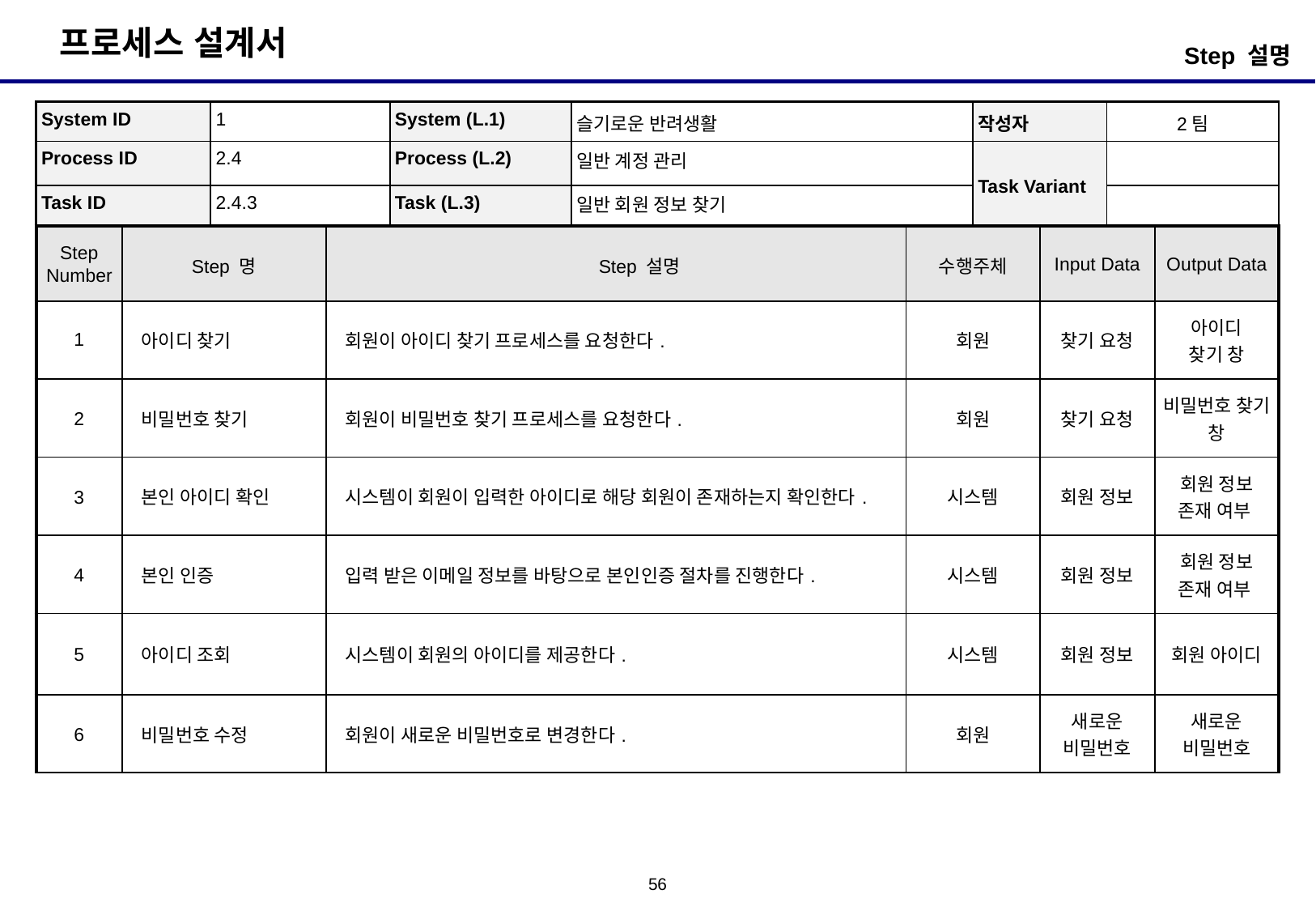

Step 설명
| System ID | 1 | System (L.1) | 슬기로운 반려생활 | 작성자 | 2팀 |
| --- | --- | --- | --- | --- | --- |
| Process ID | 2.4 | Process (L.2) | 일반 계정 관리 | Task Variant |  |
| Task ID | 2.4.3 | Task (L.3) | 일반 회원 정보 찾기 |  |  |
| Step Number | Step 명 | Step 설명 | 수행주체 | Input Data | Output Data |
| --- | --- | --- | --- | --- | --- |
| 1 | 아이디 찾기 | 회원이 아이디 찾기 프로세스를 요청한다. | 회원 | 찾기 요청 | 아이디 찾기 창 |
| 2 | 비밀번호 찾기 | 회원이 비밀번호 찾기 프로세스를 요청한다. | 회원 | 찾기 요청 | 비밀번호 찾기 창 |
| 3 | 본인 아이디 확인 | 시스템이 회원이 입력한 아이디로 해당 회원이 존재하는지 확인한다. | 시스템 | 회원 정보 | 회원 정보 존재 여부 |
| 4 | 본인 인증 | 입력 받은 이메일 정보를 바탕으로 본인인증 절차를 진행한다. | 시스템 | 회원 정보 | 회원 정보 존재 여부 |
| 5 | 아이디 조회 | 시스템이 회원의 아이디를 제공한다. | 시스템 | 회원 정보 | 회원 아이디 |
| 6 | 비밀번호 수정 | 회원이 새로운 비밀번호로 변경한다. | 회원 | 새로운 비밀번호 | 새로운 비밀번호 |